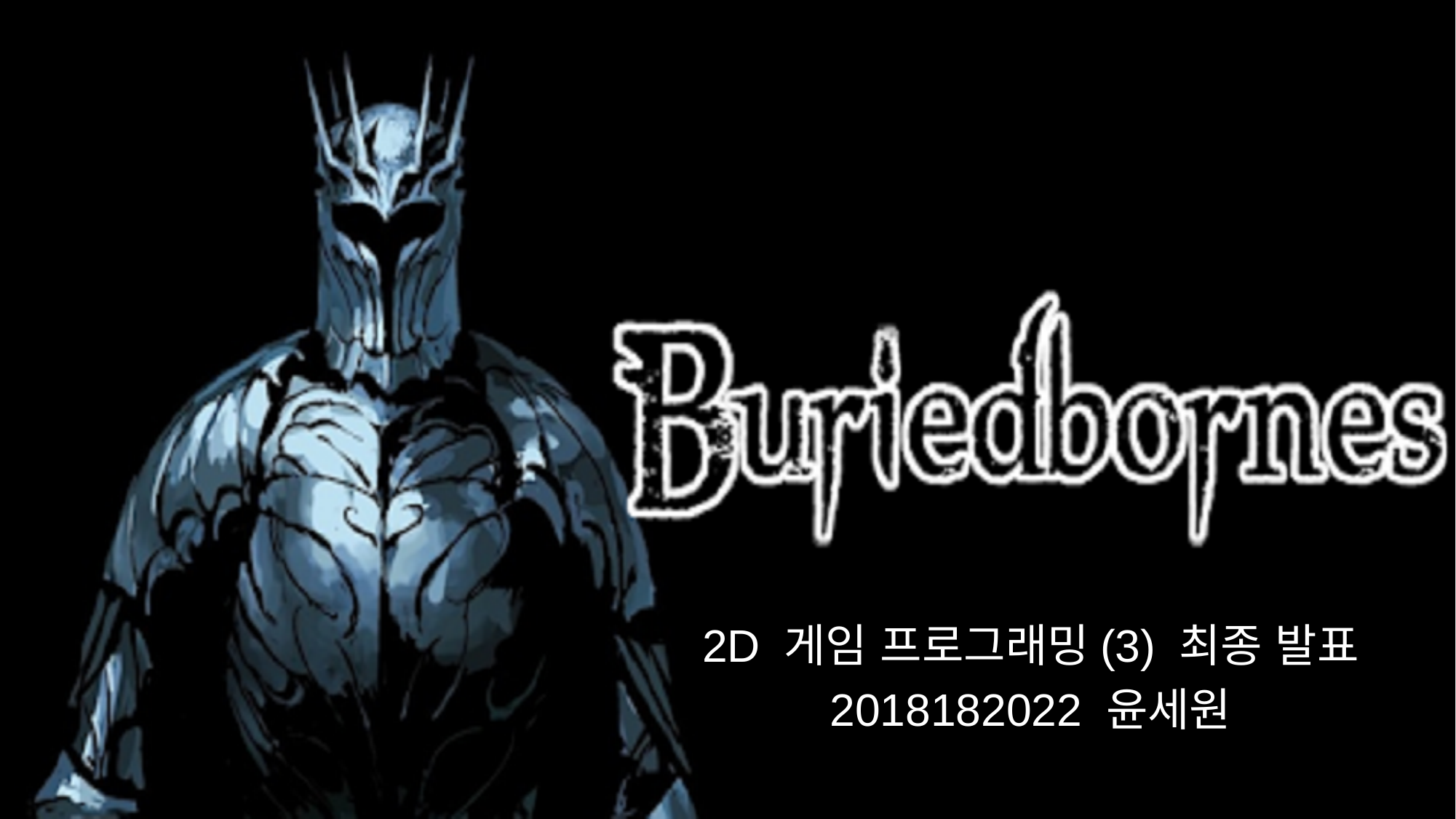

2D 게임 프로그래밍(3) 최종 발표
2018182022 윤세원